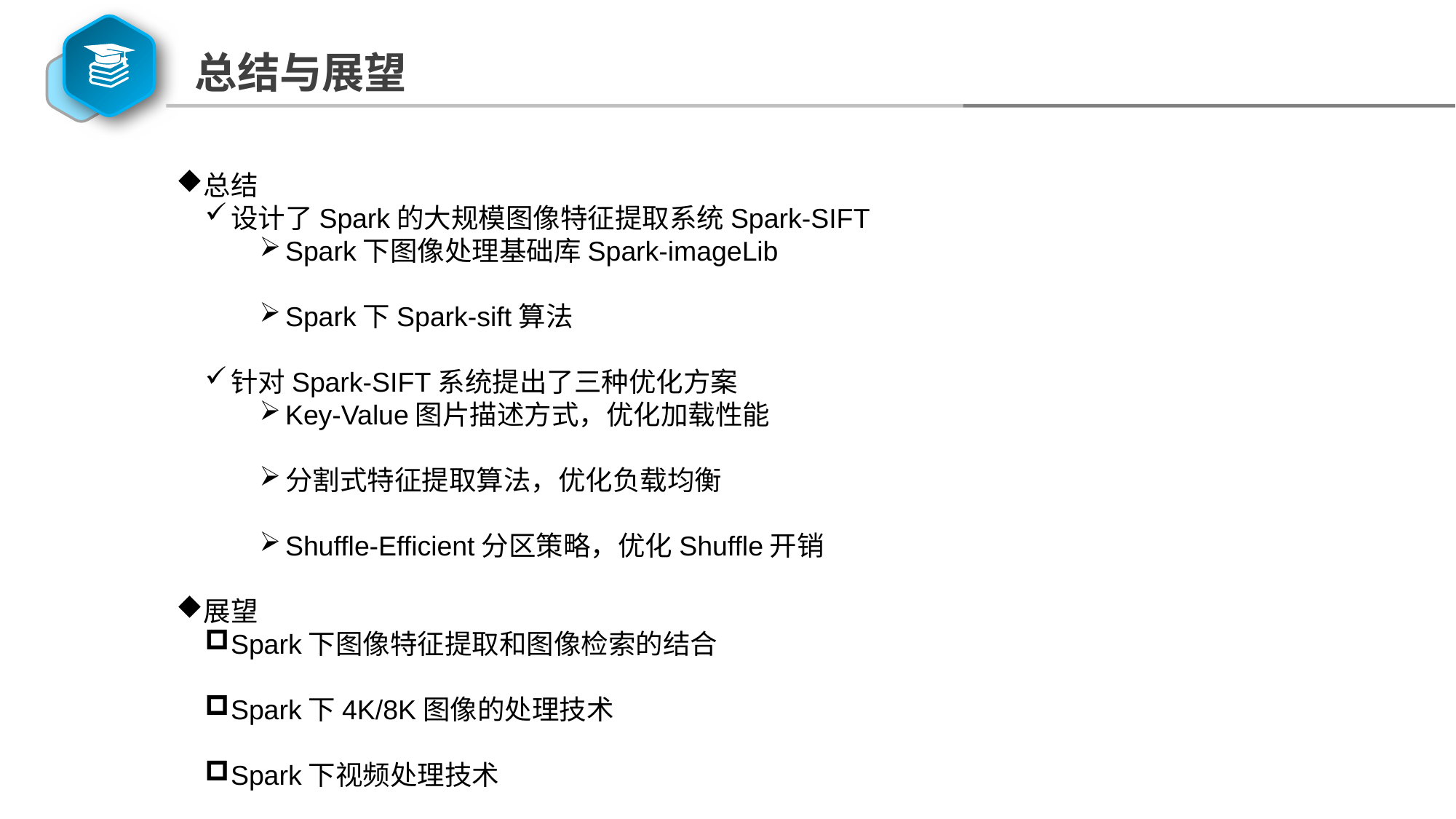

总结与展望

总结
设计了Spark的大规模图像特征提取系统Spark-SIFT
Spark下图像处理基础库Spark-imageLib

Spark下Spark-sift算法

针对Spark-SIFT系统提出了三种优化方案
Key-Value图片描述方式，优化加载性能

分割式特征提取算法，优化负载均衡

Shuffle-Efficient分区策略，优化Shuffle开销

展望
Spark下图像特征提取和图像检索的结合

Spark下4K/8K图像的处理技术

Spark下视频处理技术